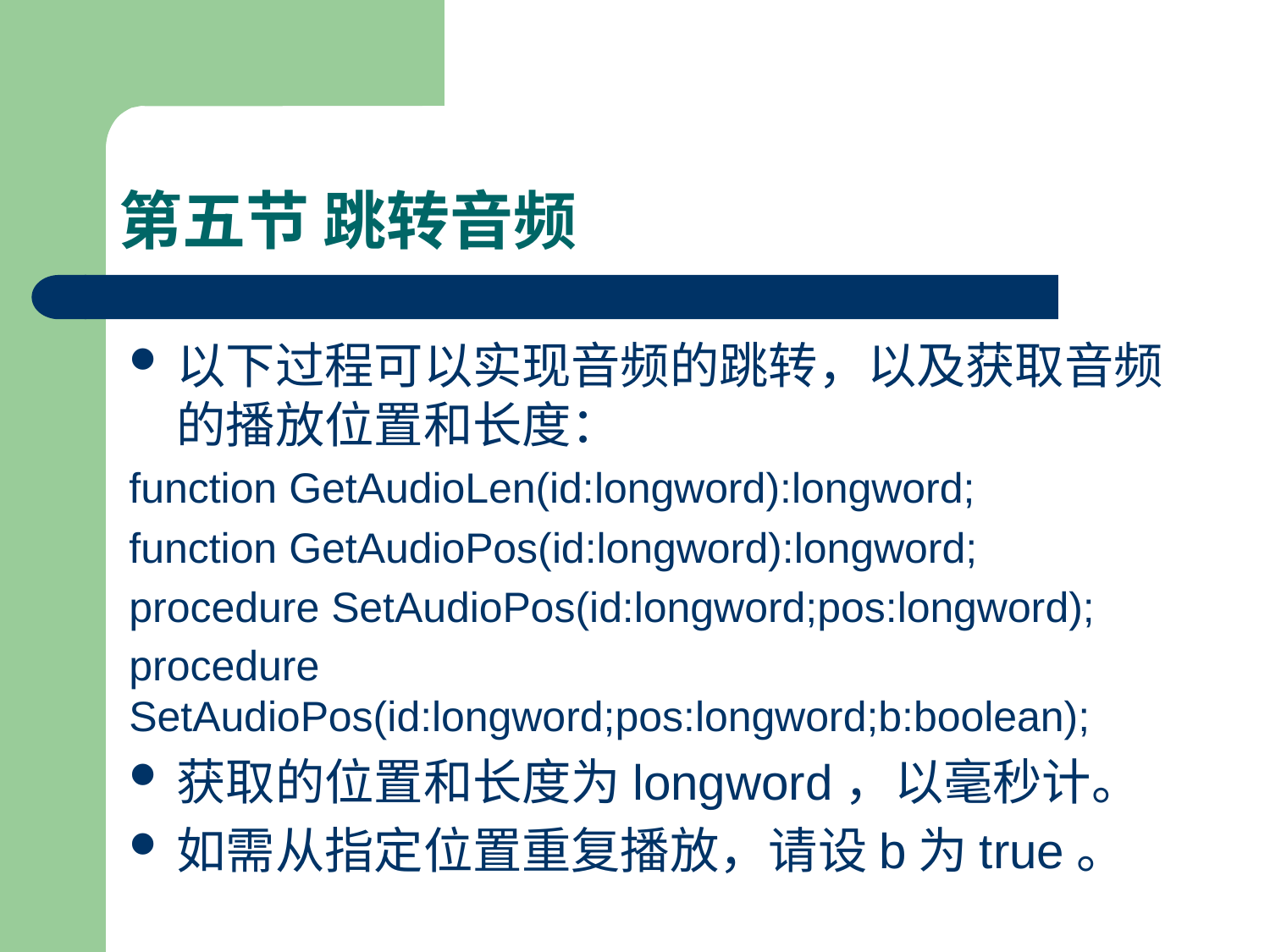

# 第五节 跳转音频
以下过程可以实现音频的跳转，以及获取音频的播放位置和长度：
function GetAudioLen(id:longword):longword;
function GetAudioPos(id:longword):longword;
procedure SetAudioPos(id:longword;pos:longword);
procedure SetAudioPos(id:longword;pos:longword;b:boolean);
获取的位置和长度为longword，以毫秒计。
如需从指定位置重复播放，请设b为true。